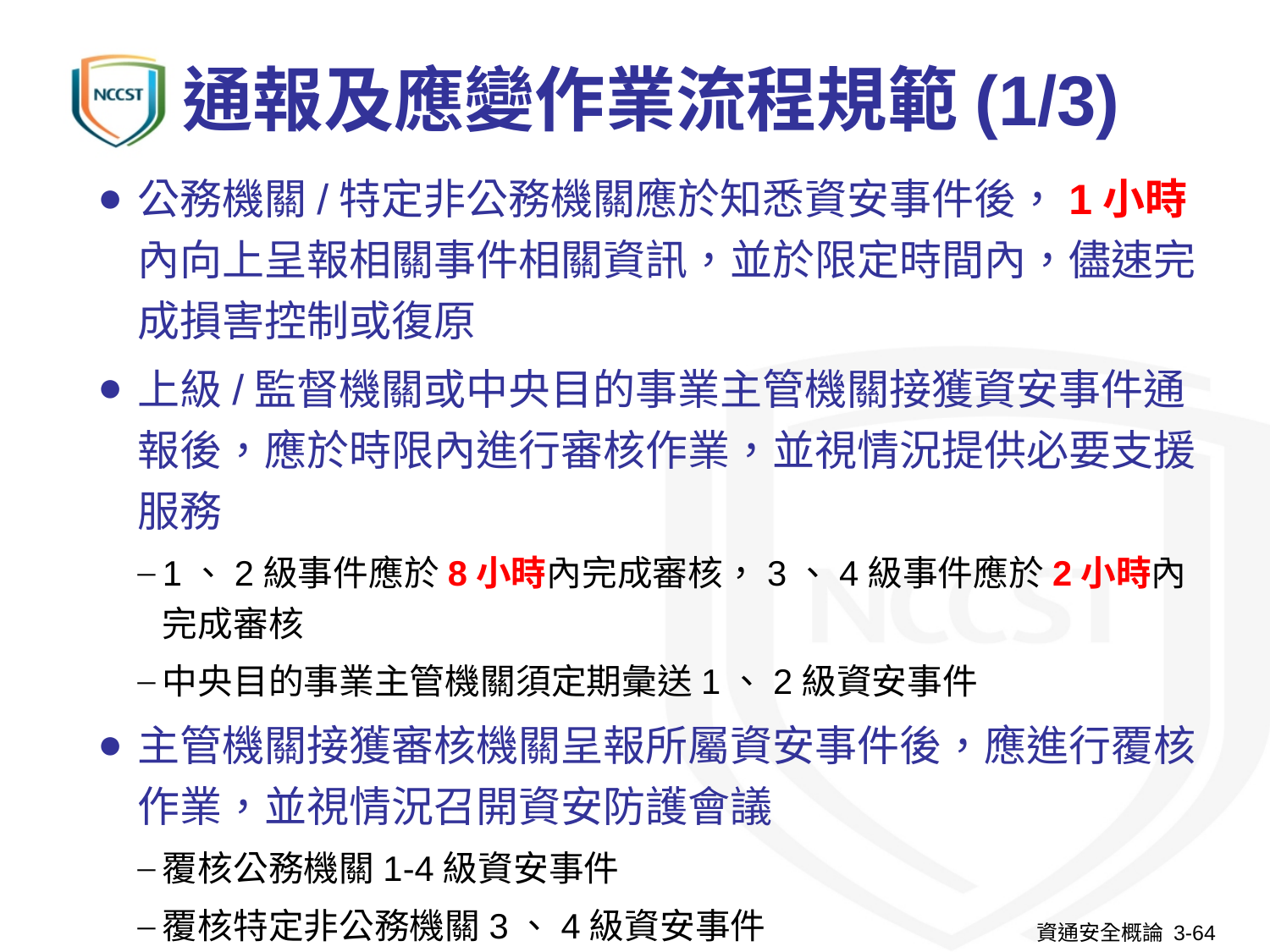

# 通報及應變作業流程規範(1/3)
公務機關/特定非公務機關應於知悉資安事件後，1小時內向上呈報相關事件相關資訊，並於限定時間內，儘速完成損害控制或復原
上級/監督機關或中央目的事業主管機關接獲資安事件通報後，應於時限內進行審核作業，並視情況提供必要支援服務
1、2級事件應於8小時內完成審核，3、4級事件應於2小時內完成審核
中央目的事業主管機關須定期彙送1、2級資安事件
主管機關接獲審核機關呈報所屬資安事件後，應進行覆核作業，並視情況召開資安防護會議
覆核公務機關1-4級資安事件
覆核特定非公務機關3、4級資安事件